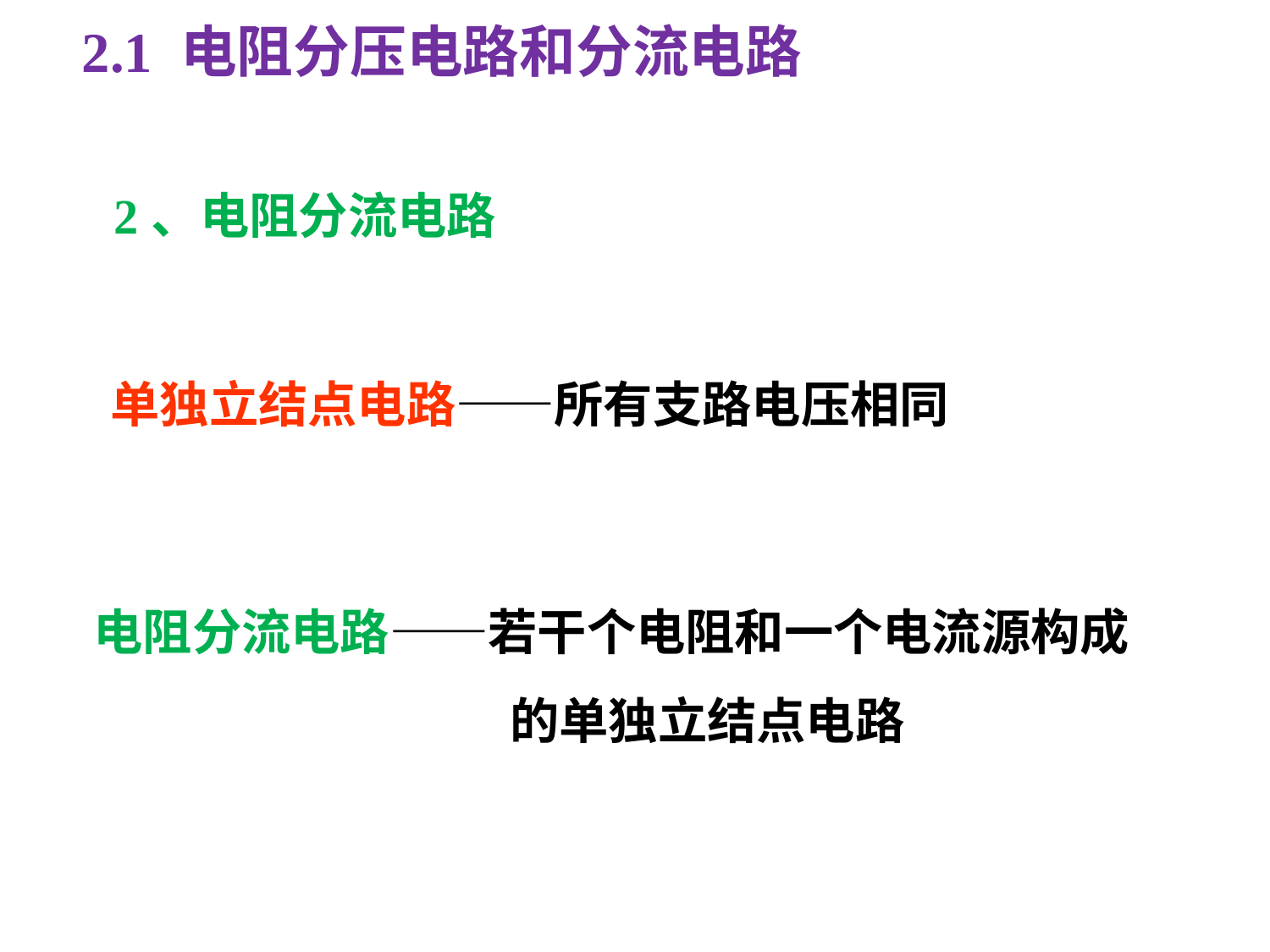

2.1 电阻分压电路和分流电路
2、电阻分流电路
单独立结点电路——所有支路电压相同
电阻分流电路——若干个电阻和一个电流源构成
             的单独立结点电路